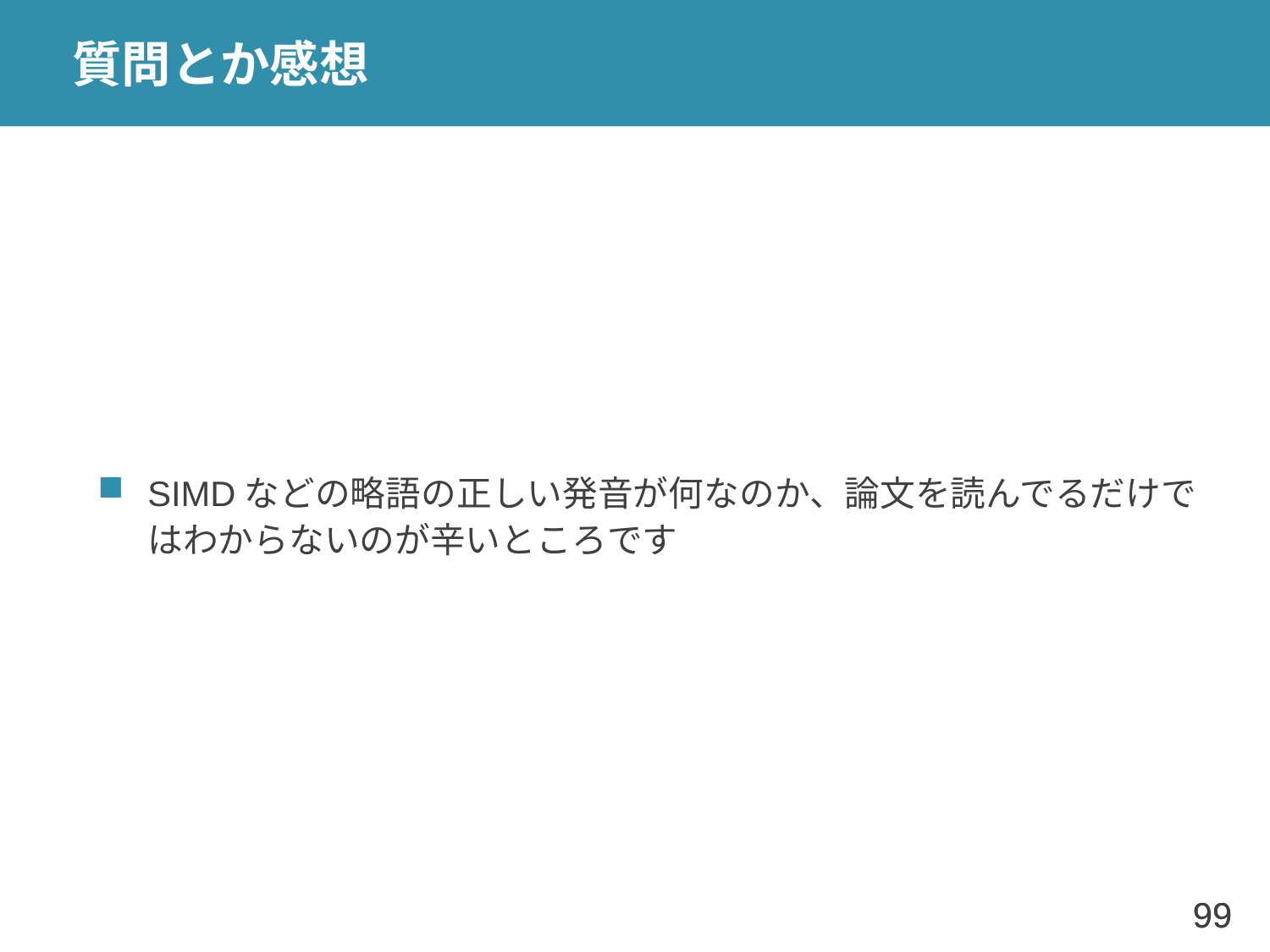

# 質問とか感想
SIMDなどの略語の正しい発音が何なのか、論文を読んでるだけではわからないのが辛いところです